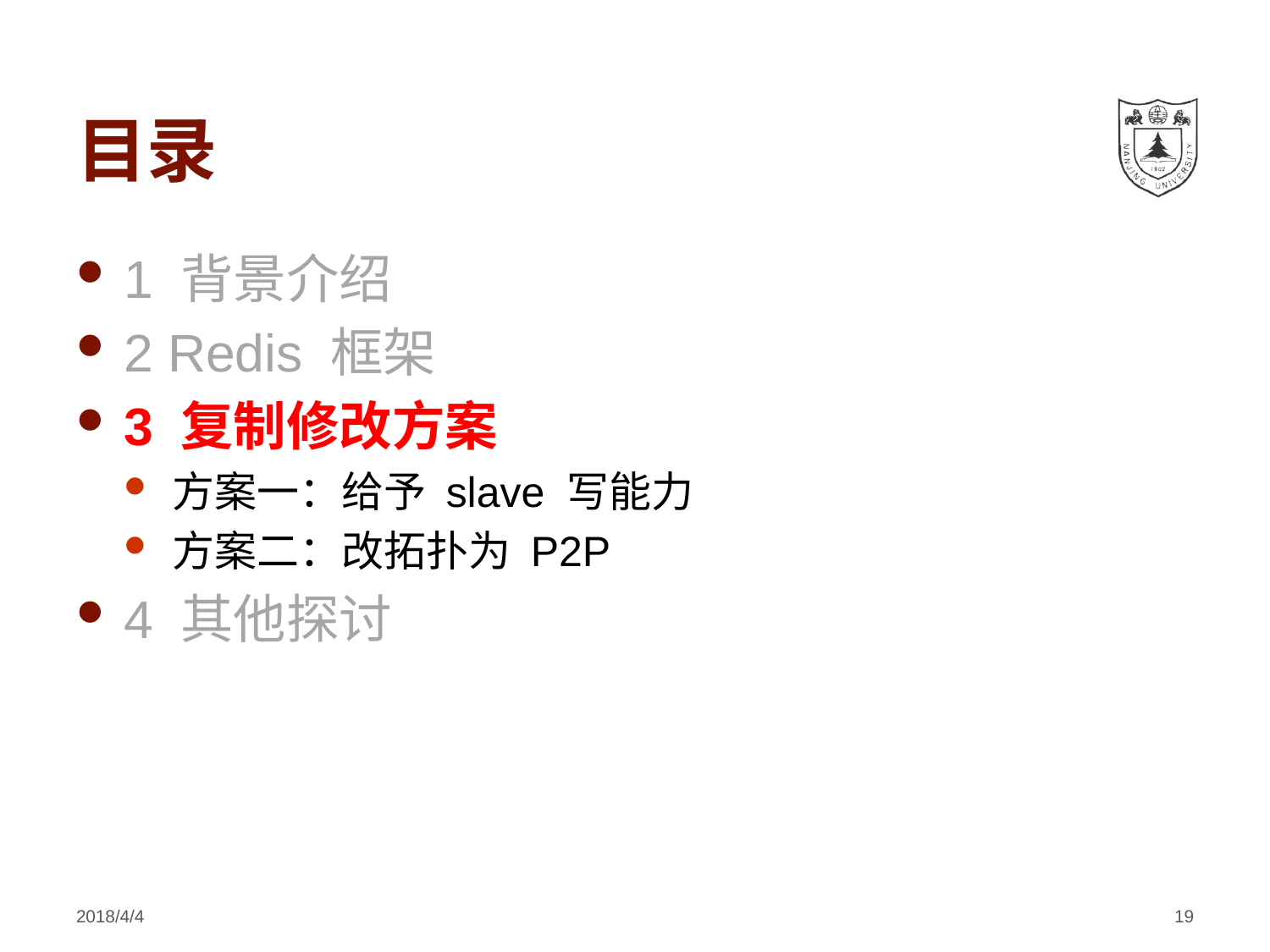

# 目录
1 背景介绍
2 Redis 框架
3 复制修改方案
方案一：给予 slave 写能力
方案二：改拓扑为 P2P
4 其他探讨
2018/4/4

19